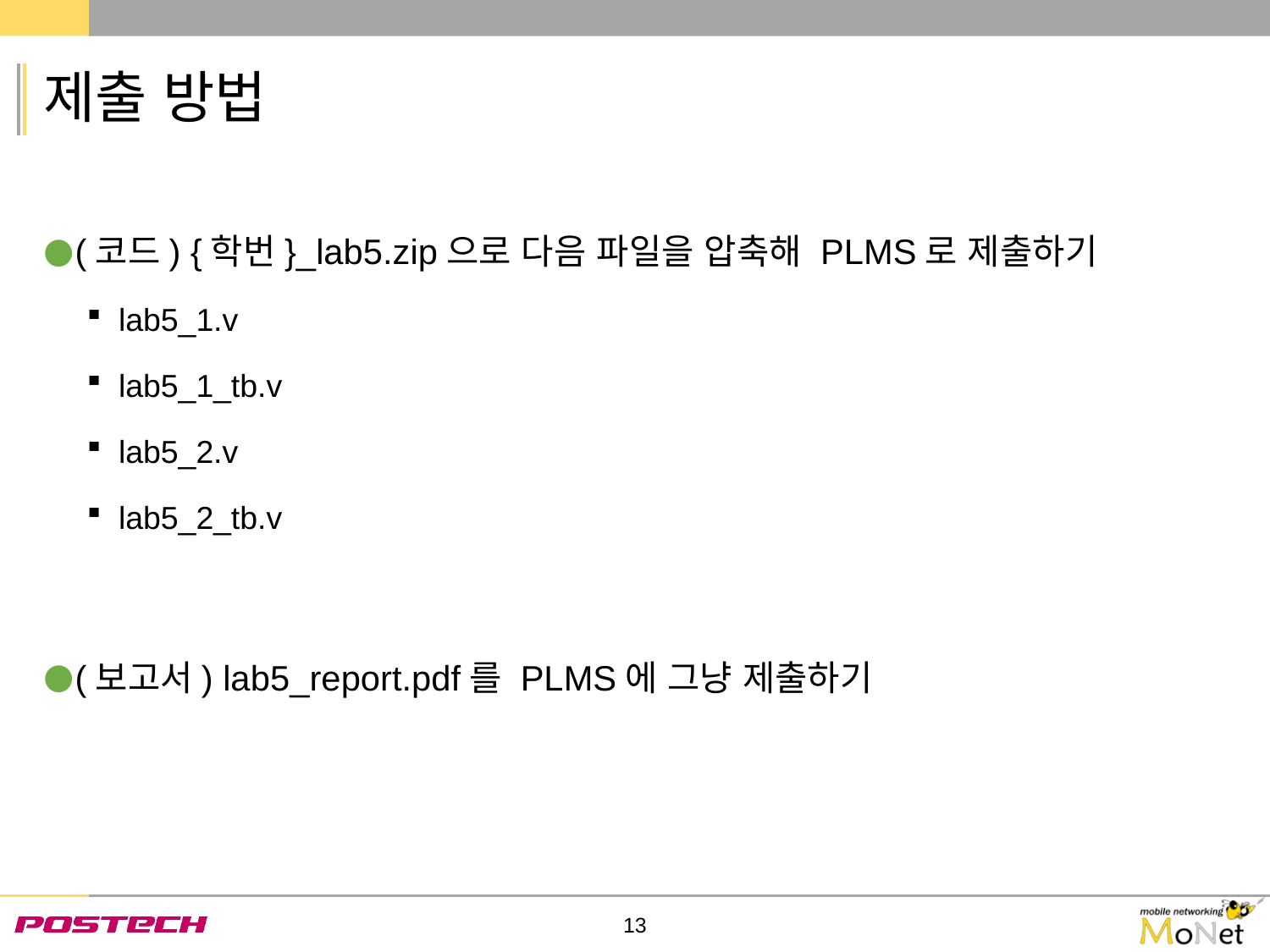

# 제출 방법

(코드) {학번}_lab5.zip으로 다음 파일을 압축해 PLMS로 제출하기
lab5_1.v
lab5_1_tb.v
lab5_2.v
lab5_2_tb.v

(보고서) lab5_report.pdf를 PLMS에 그냥 제출하기